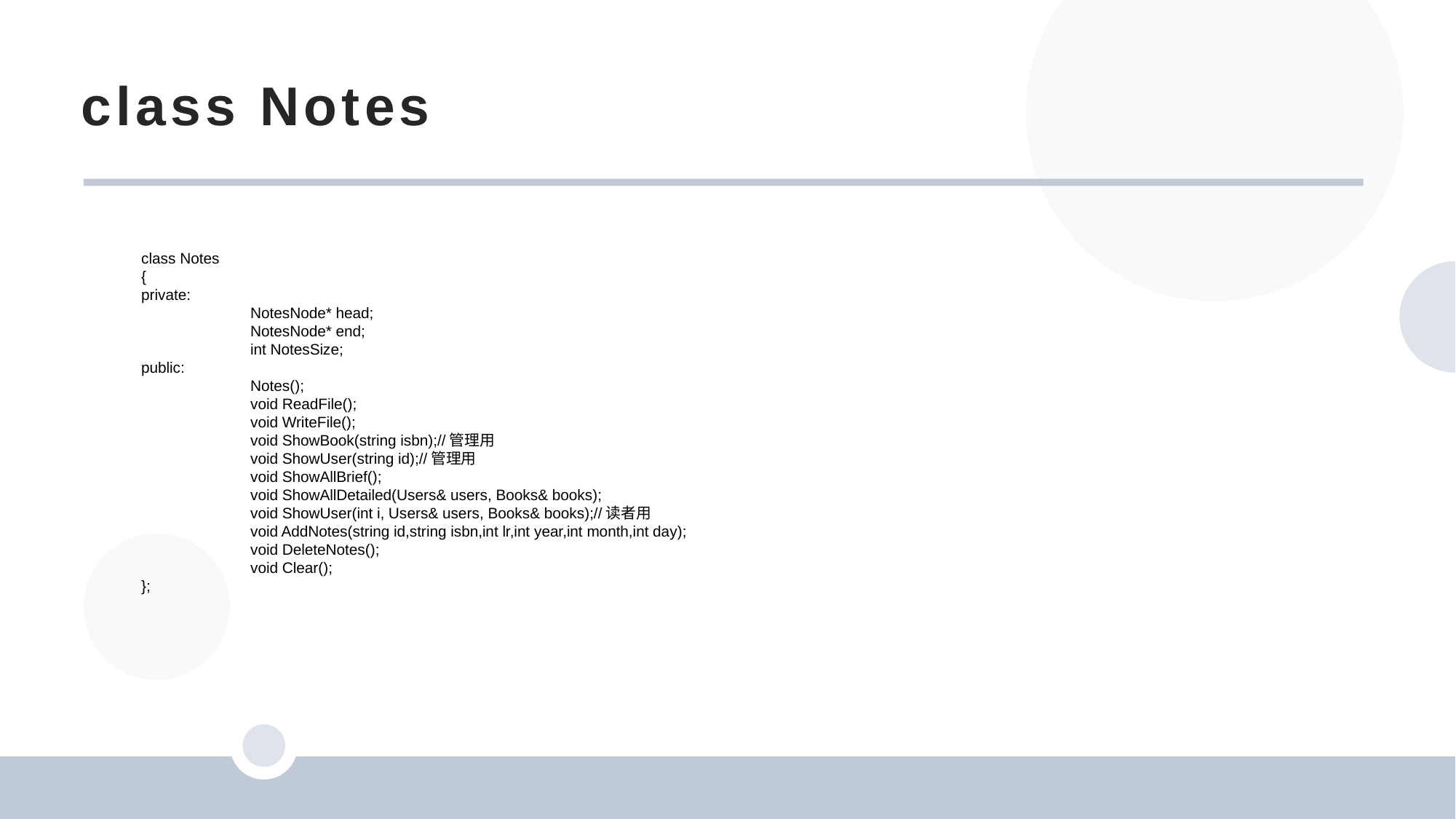

class Notes

class Notes
{
private:
	NotesNode* head;
	NotesNode* end;
	int NotesSize;
public:
	Notes();
	void ReadFile();
	void WriteFile();
	void ShowBook(string isbn);//管理用
	void ShowUser(string id);//管理用
	void ShowAllBrief();
	void ShowAllDetailed(Users& users, Books& books);
	void ShowUser(int i, Users& users, Books& books);//读者用
	void AddNotes(string id,string isbn,int lr,int year,int month,int day);
	void DeleteNotes();
	void Clear();
};